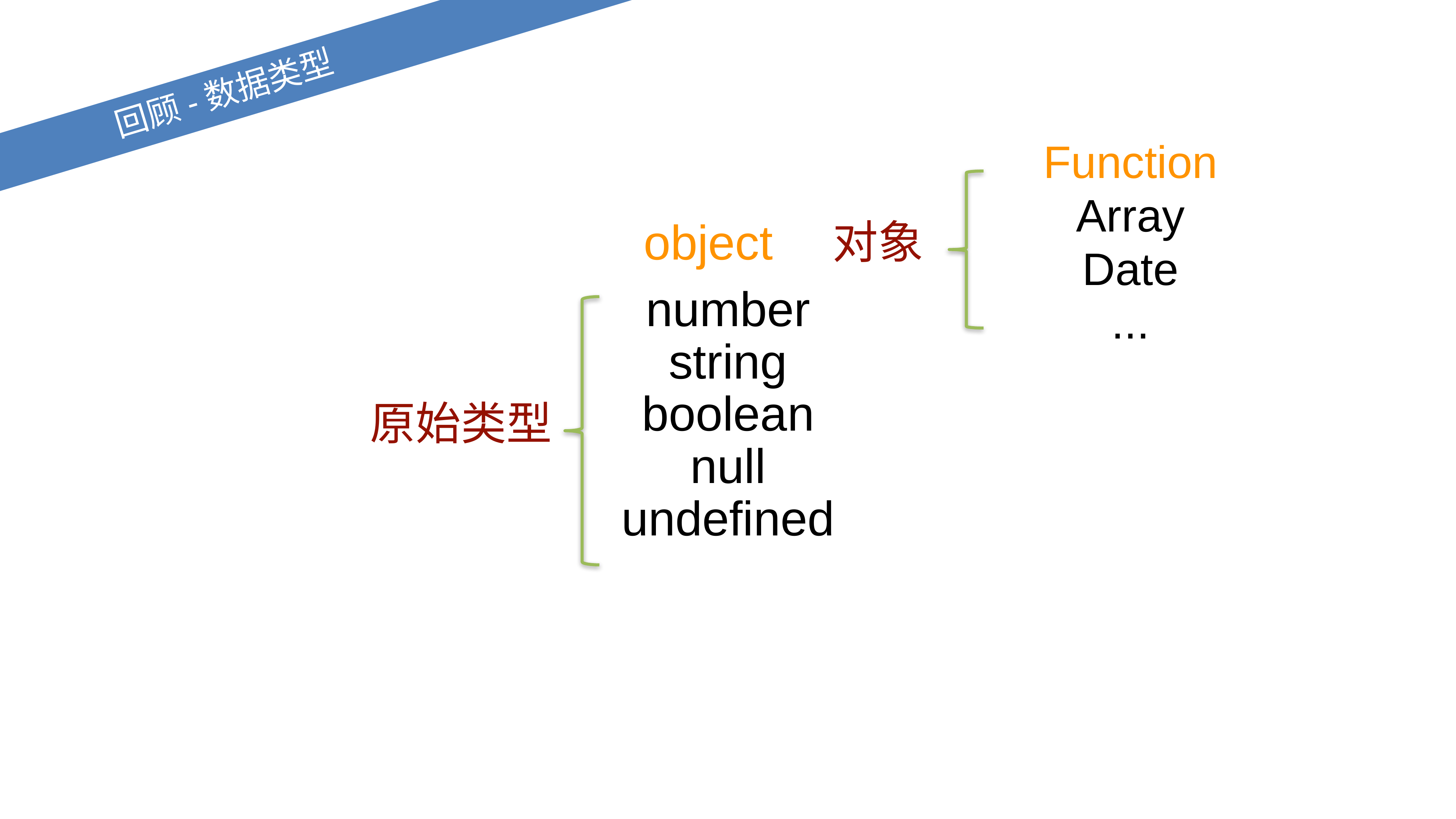

回顾-数据类型
Function

Array
object
对象
Date
number
string
boolean
null
undefined
...

原始类型